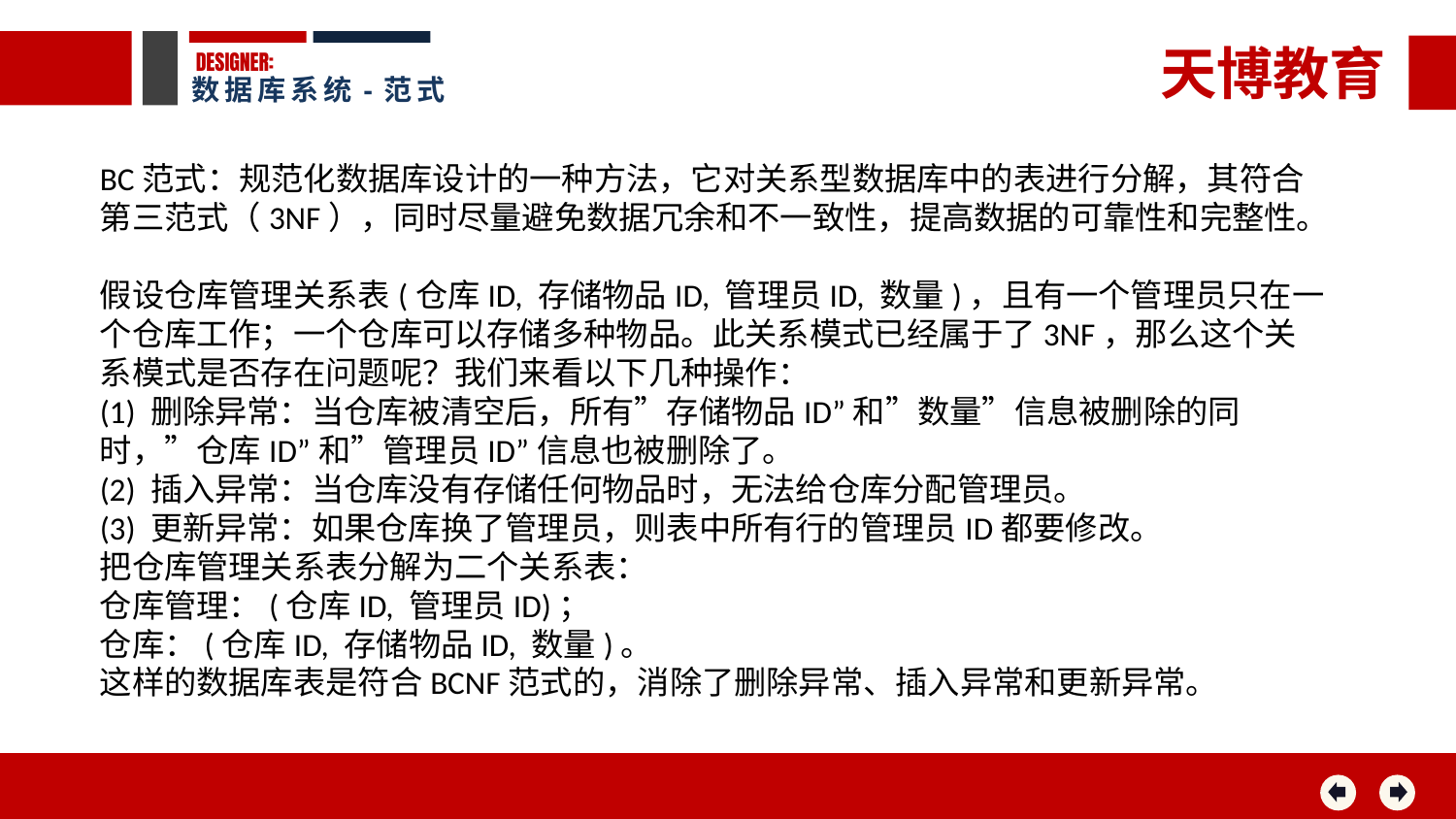

天博教育
DESIGNER:
数据库系统-范式
BC范式：规范化数据库设计的一种方法，它对关系型数据库中的表进行分解，其符合第三范式（3NF），同时尽量避免数据冗余和不一致性，提高数据的可靠性和完整性。

假设仓库管理关系表(仓库ID, 存储物品ID, 管理员ID, 数量)，且有一个管理员只在一个仓库工作；一个仓库可以存储多种物品。此关系模式已经属于了3NF，那么这个关系模式是否存在问题呢？我们来看以下几种操作：
(1) 删除异常：当仓库被清空后，所有”存储物品ID”和”数量”信息被删除的同时，”仓库ID”和”管理员ID”信息也被删除了。
(2) 插入异常：当仓库没有存储任何物品时，无法给仓库分配管理员。
(3) 更新异常：如果仓库换了管理员，则表中所有行的管理员ID都要修改。
把仓库管理关系表分解为二个关系表：
仓库管理：(仓库ID, 管理员ID)；
仓库：(仓库ID, 存储物品ID, 数量)。
这样的数据库表是符合BCNF范式的，消除了删除异常、插入异常和更新异常。